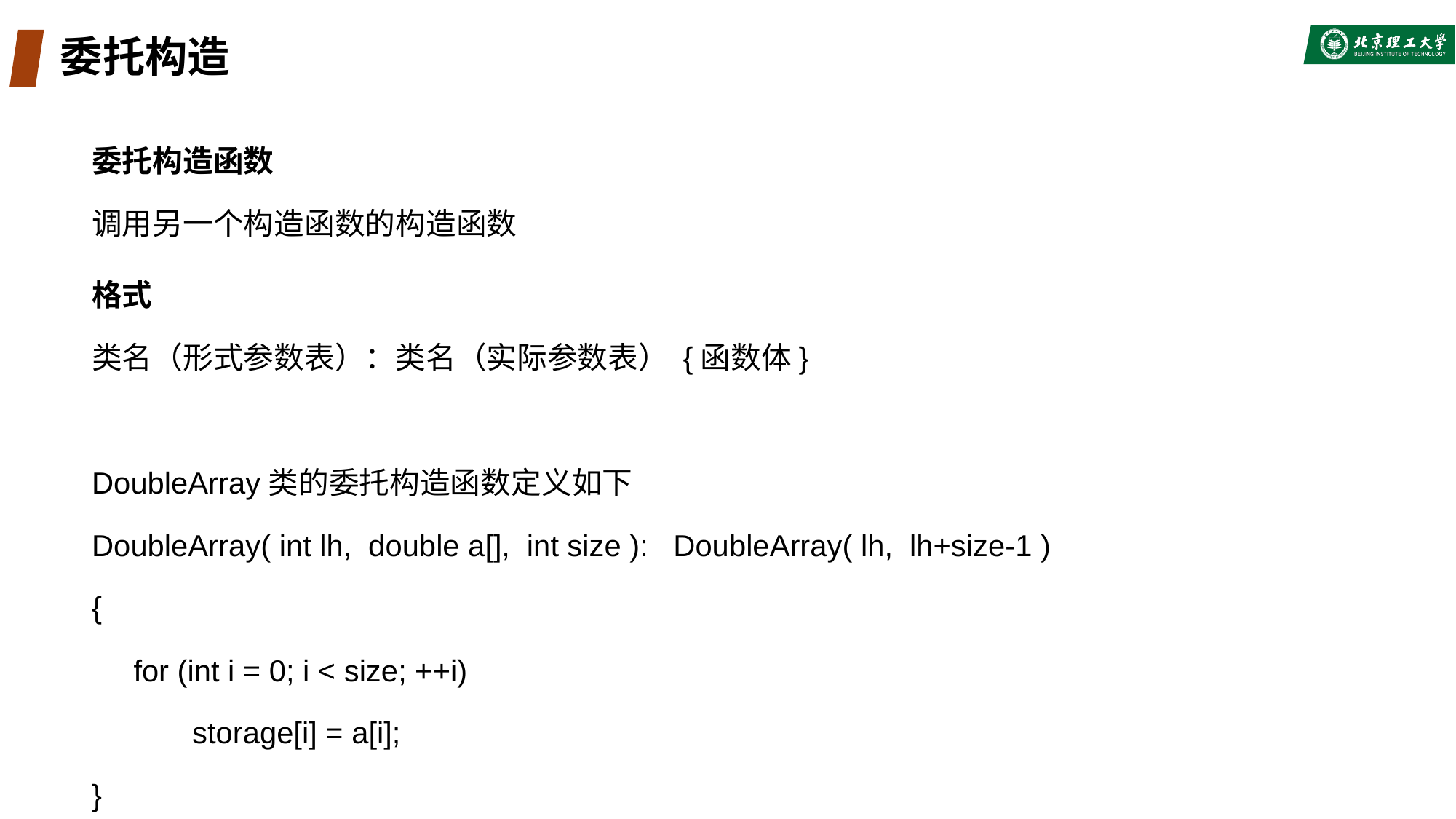

# 委托构造
委托构造函数
调用另一个构造函数的构造函数
格式
类名（形式参数表）：类名（实际参数表） {函数体}

DoubleArray类的委托构造函数定义如下
DoubleArray( int lh,  double a[],  int size ):   DoubleArray( lh,  lh+size-1 )
{
     for (int i = 0; i < size; ++i)
            storage[i] = a[i];
}